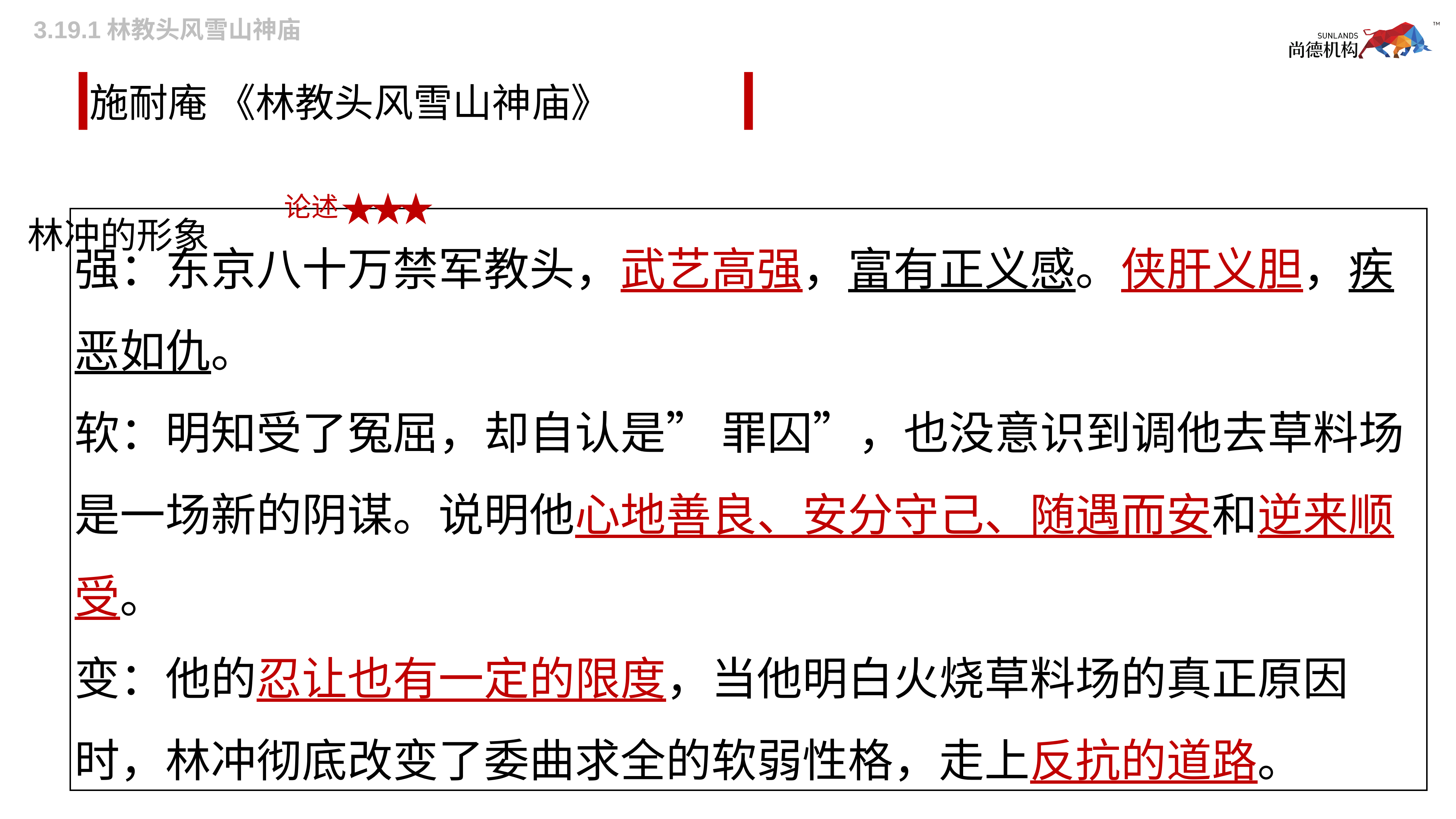

3.19.1林教头风雪山神庙
# 施耐庵 《林教头风雪山神庙》
论述
林冲的形象

强：东京八十万禁军教头，武艺高强，富有正义感。侠肝义胆，疾恶如仇。
软：明知受了冤屈，却自认是” 罪囚”，也没意识到调他去草料场是一场新的阴谋。说明他心地善良、安分守己、随遇而安和逆来顺受。
变：他的忍让也有一定的限度，当他明白火烧草料场的真正原因时，林冲彻底改变了委曲求全的软弱性格，走上反抗的道路。